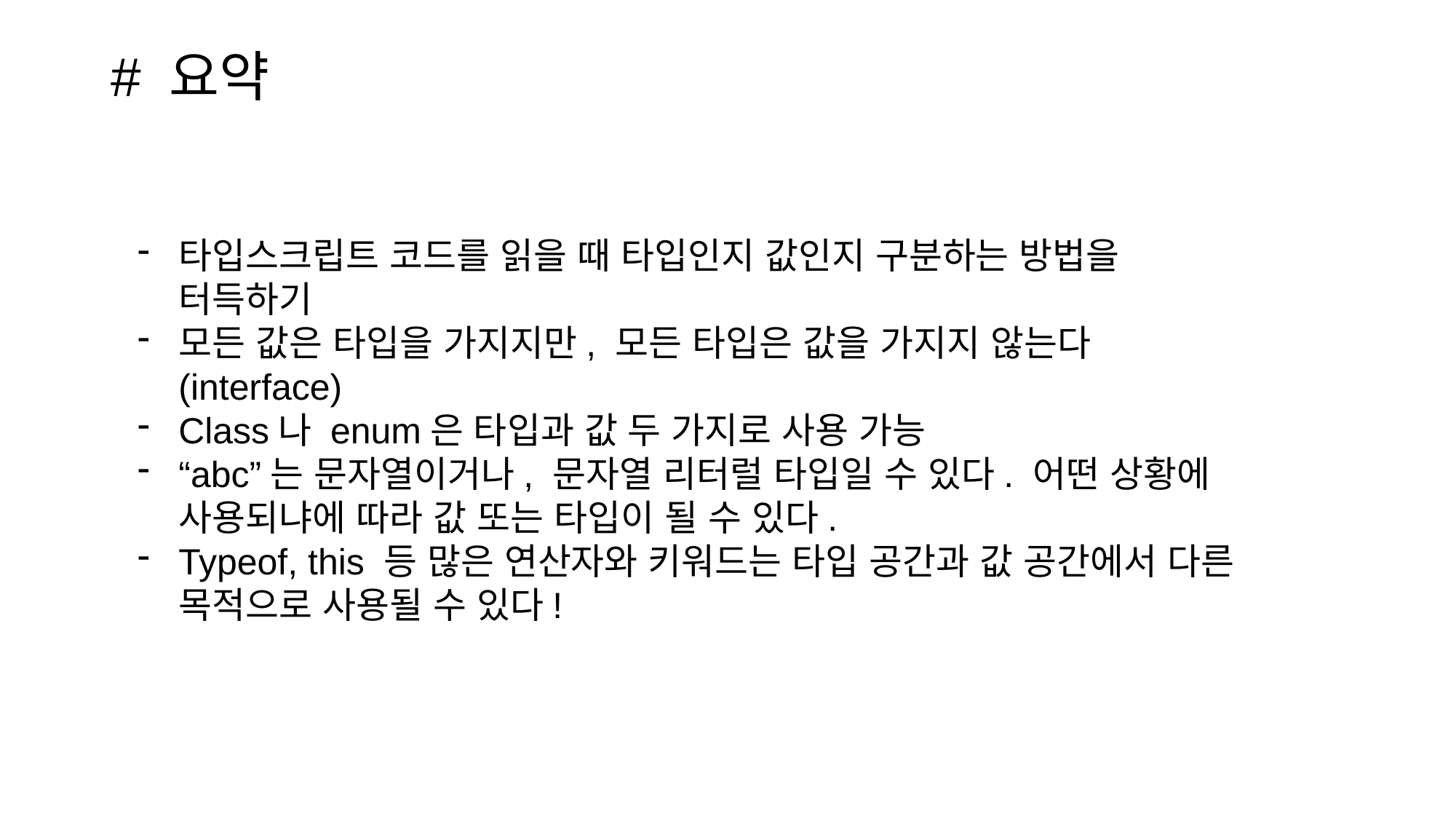

# # 요약
타입스크립트 코드를 읽을 때 타입인지 값인지 구분하는 방법을 터득하기
모든 값은 타입을 가지지만, 모든 타입은 값을 가지지 않는다(interface)
Class나 enum은 타입과 값 두 가지로 사용 가능
“abc”는 문자열이거나, 문자열 리터럴 타입일 수 있다. 어떤 상황에 사용되냐에 따라 값 또는 타입이 될 수 있다.
Typeof, this 등 많은 연산자와 키워드는 타입 공간과 값 공간에서 다른 목적으로 사용될 수 있다!